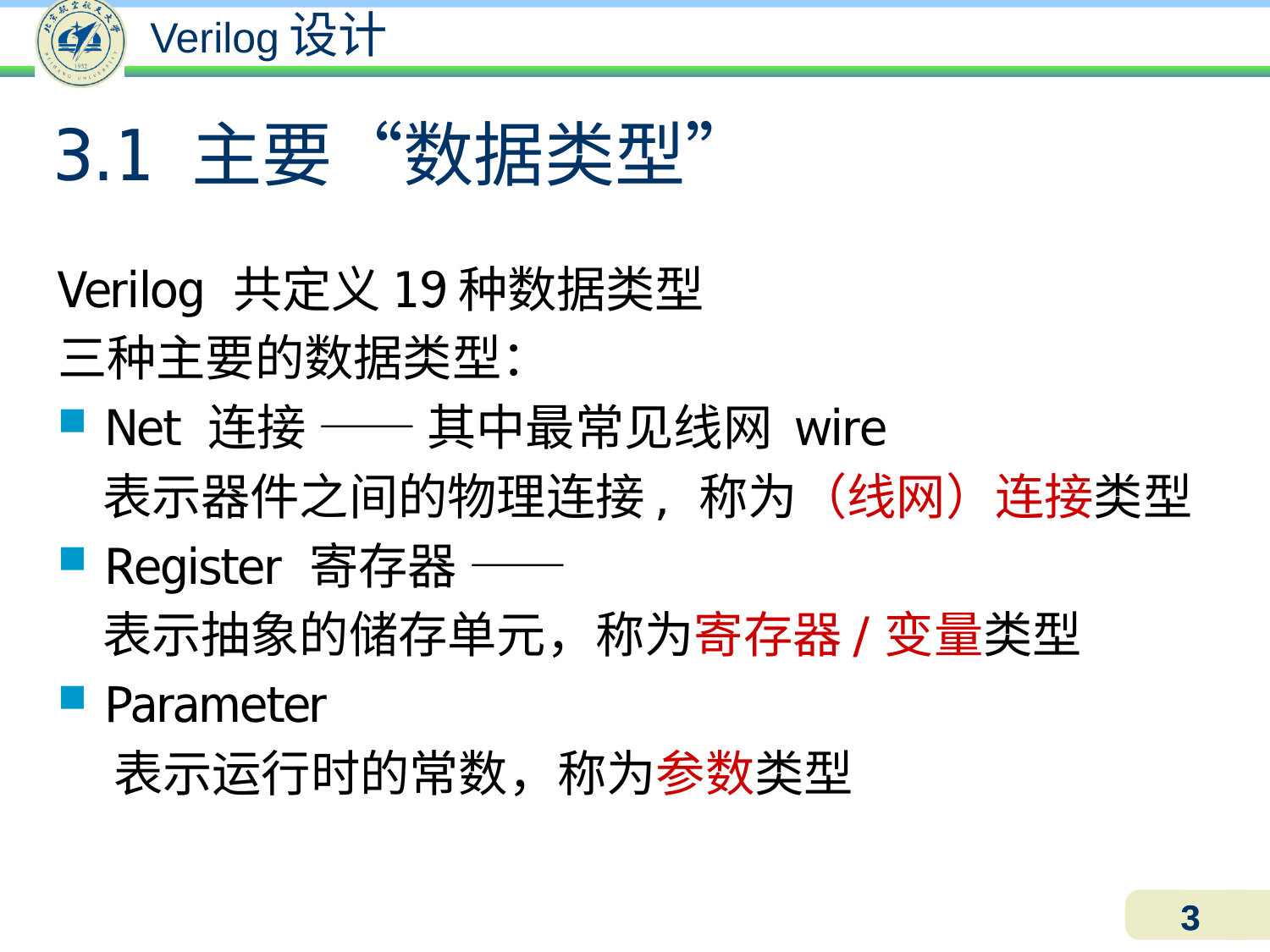

3.1 主要“数据类型”
Verilog 共定义19种数据类型
三种主要的数据类型：
Net 连接 —— 其中最常见线网 wire
   表示器件之间的物理连接, 称为（线网）连接类型
Register 寄存器 ——
   表示抽象的储存单元，称为寄存器/变量类型
Parameter
    表示运行时的常数，称为参数类型
3
3